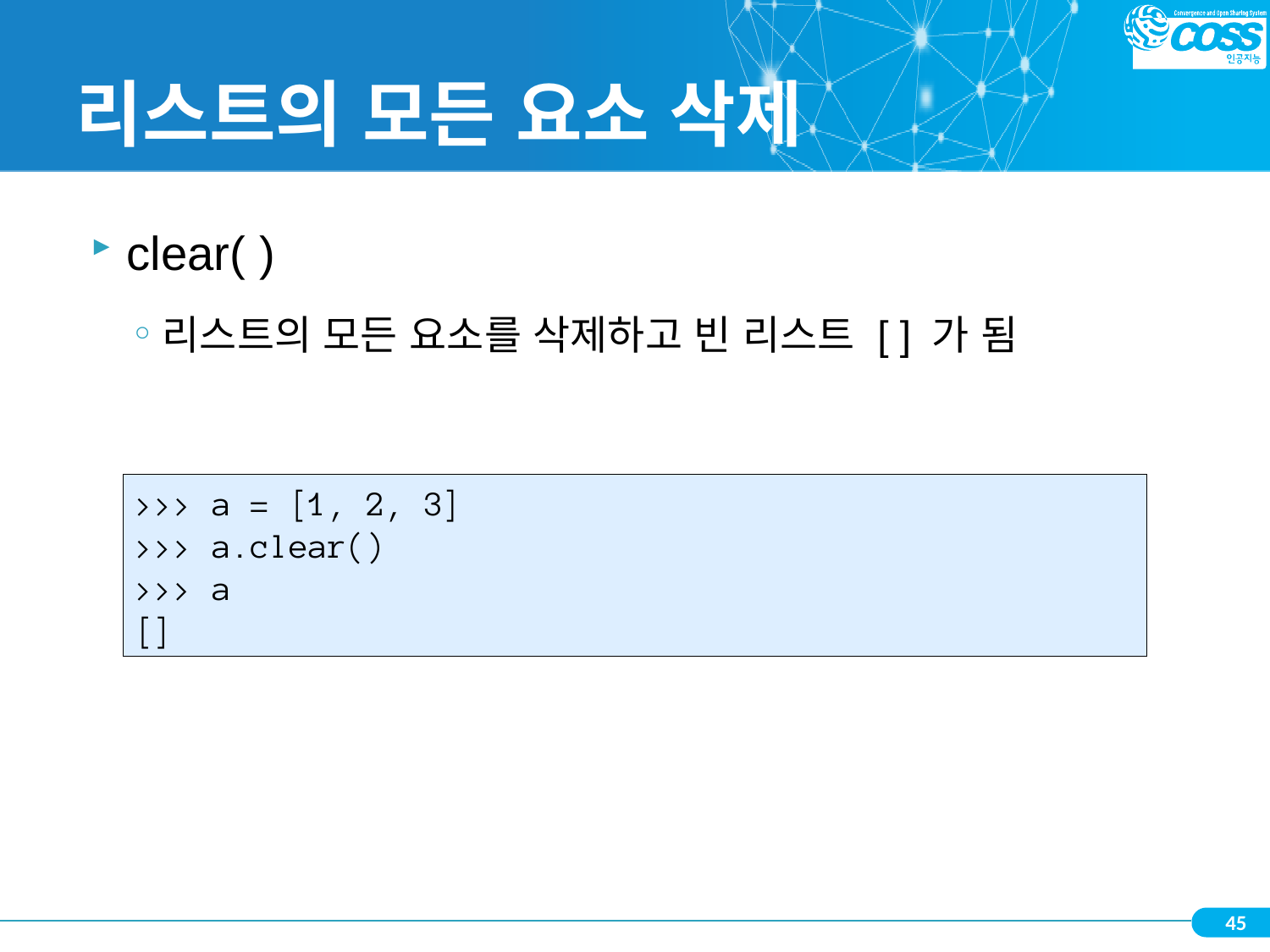

# 리스트의 모든 요소 삭제
clear( )
리스트의 모든 요소를 삭제하고 빈 리스트 [ ] 가 됨
>>> a = [1, 2, 3]
>>> a.clear()
>>> a
[]